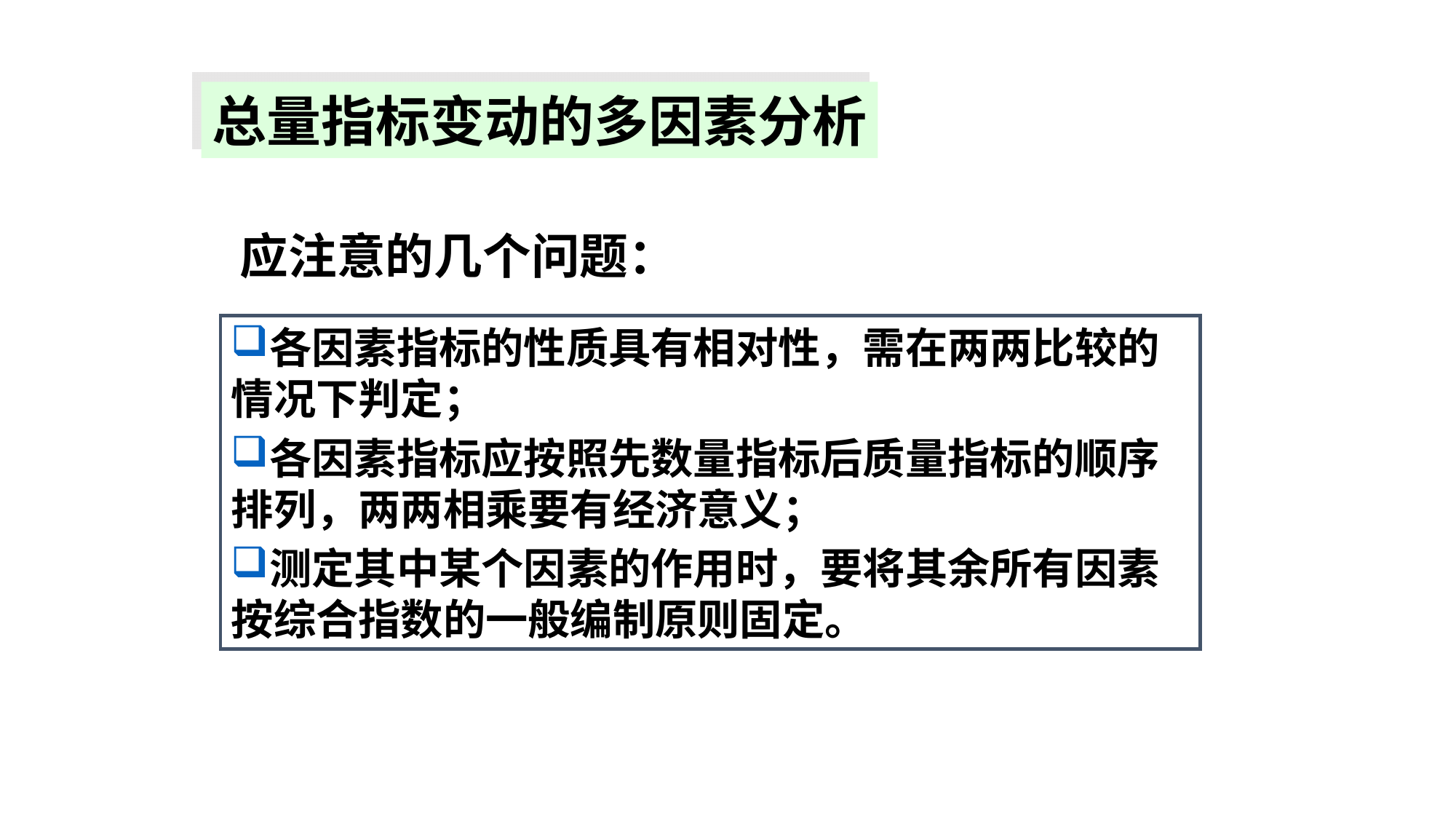

总量指标变动的多因素分析
应注意的几个问题：
各因素指标的性质具有相对性，需在两两比较的情况下判定；
各因素指标应按照先数量指标后质量指标的顺序排列，两两相乘要有经济意义；
测定其中某个因素的作用时，要将其余所有因素按综合指数的一般编制原则固定。